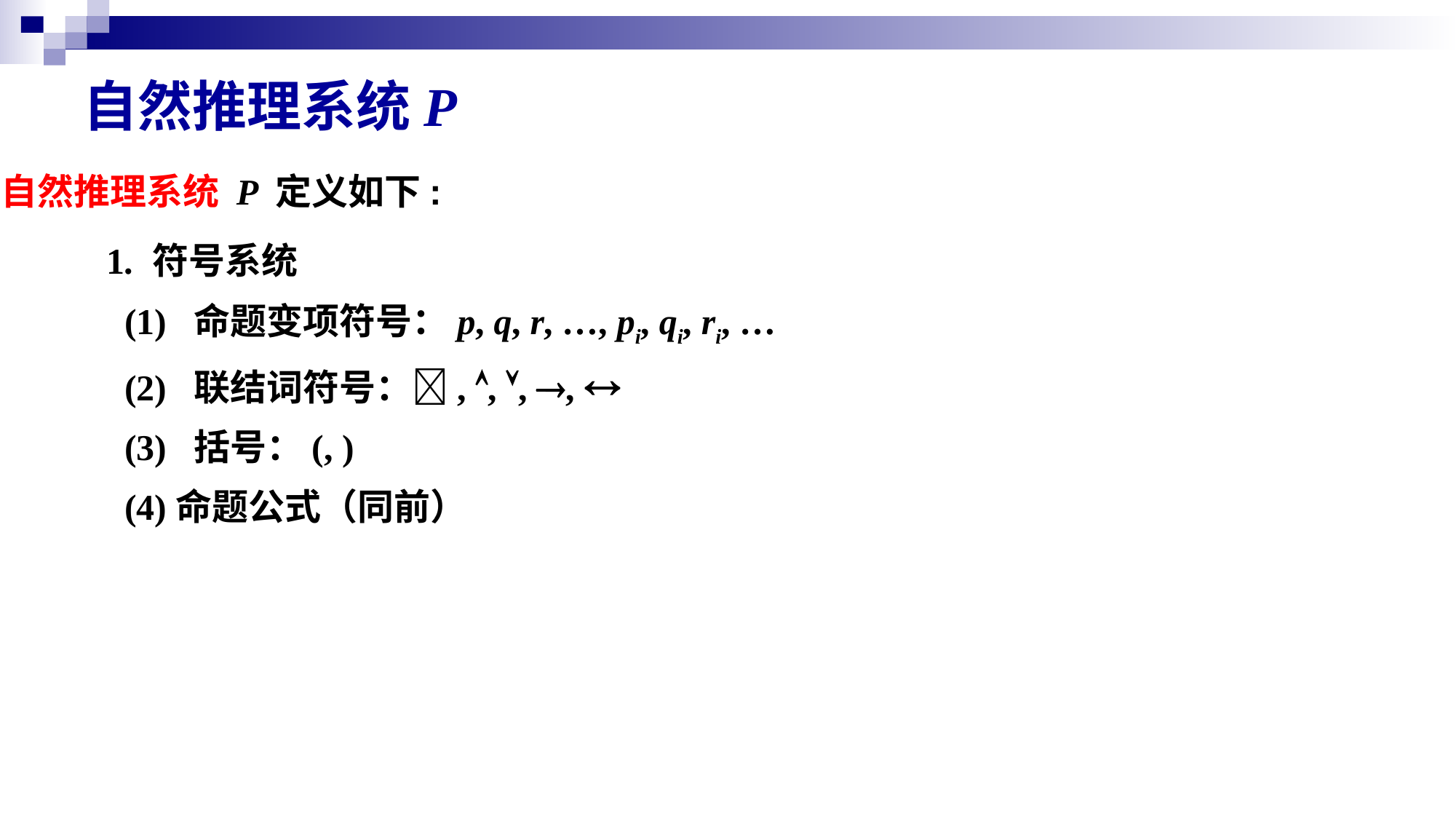

# 自然推理系统P
自然推理系统 P 定义如下:
1. 符号系统
  (1)  命题变项符号：p, q, r, …, pi, qi, ri, …
  (2)  联结词符号：¬, ∧, ∨, →, ↔
  (3)  括号：(, )
  (4)命题公式（同前）